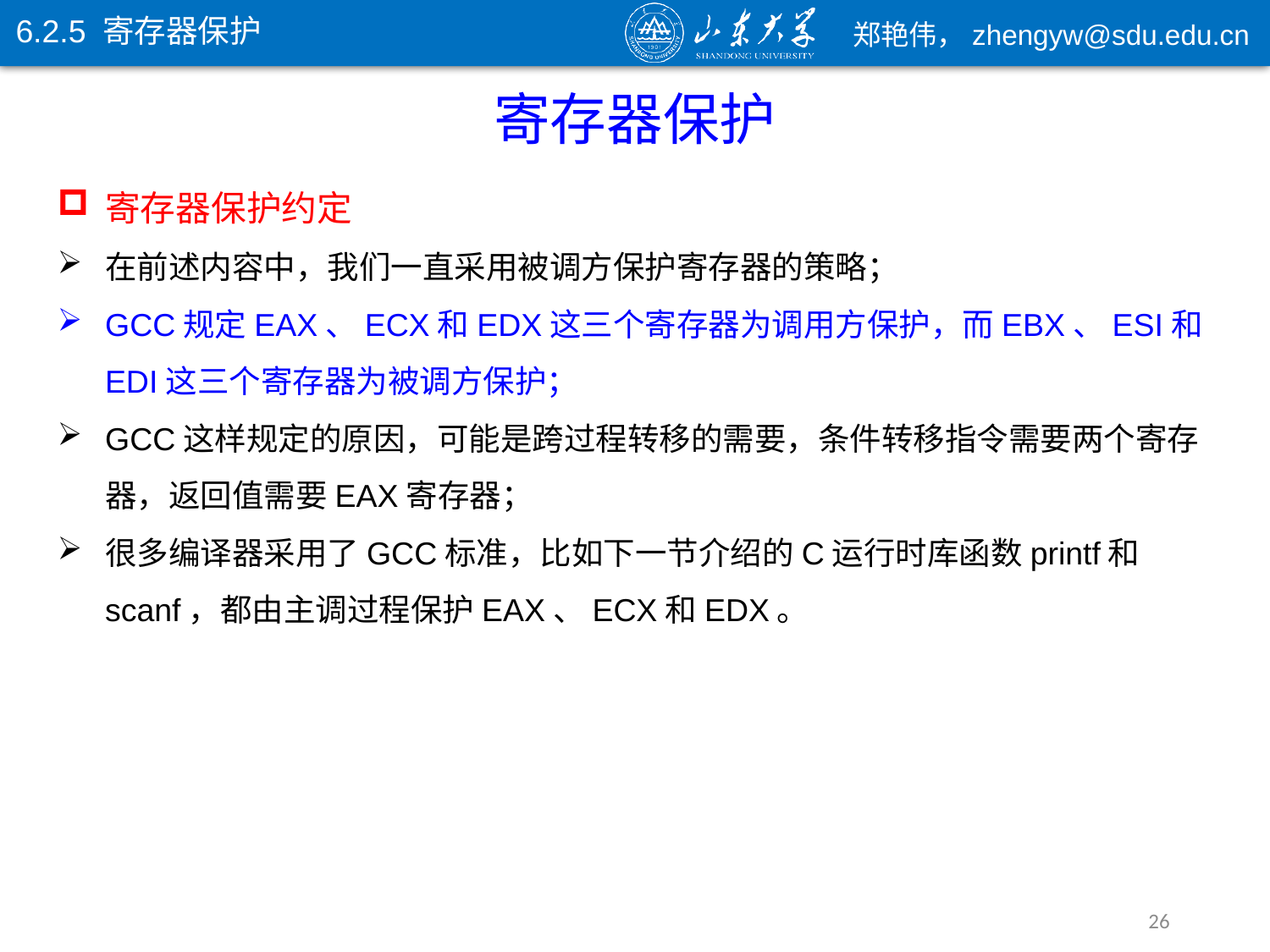

6.2.5 寄存器保护
寄存器保护
寄存器保护约定
在前述内容中，我们一直采用被调方保护寄存器的策略；
GCC规定EAX、ECX和EDX这三个寄存器为调用方保护，而EBX、ESI和EDI这三个寄存器为被调方保护；
GCC这样规定的原因，可能是跨过程转移的需要，条件转移指令需要两个寄存器，返回值需要EAX寄存器；
很多编译器采用了GCC标准，比如下一节介绍的C运行时库函数printf和scanf，都由主调过程保护EAX、ECX和EDX。
26